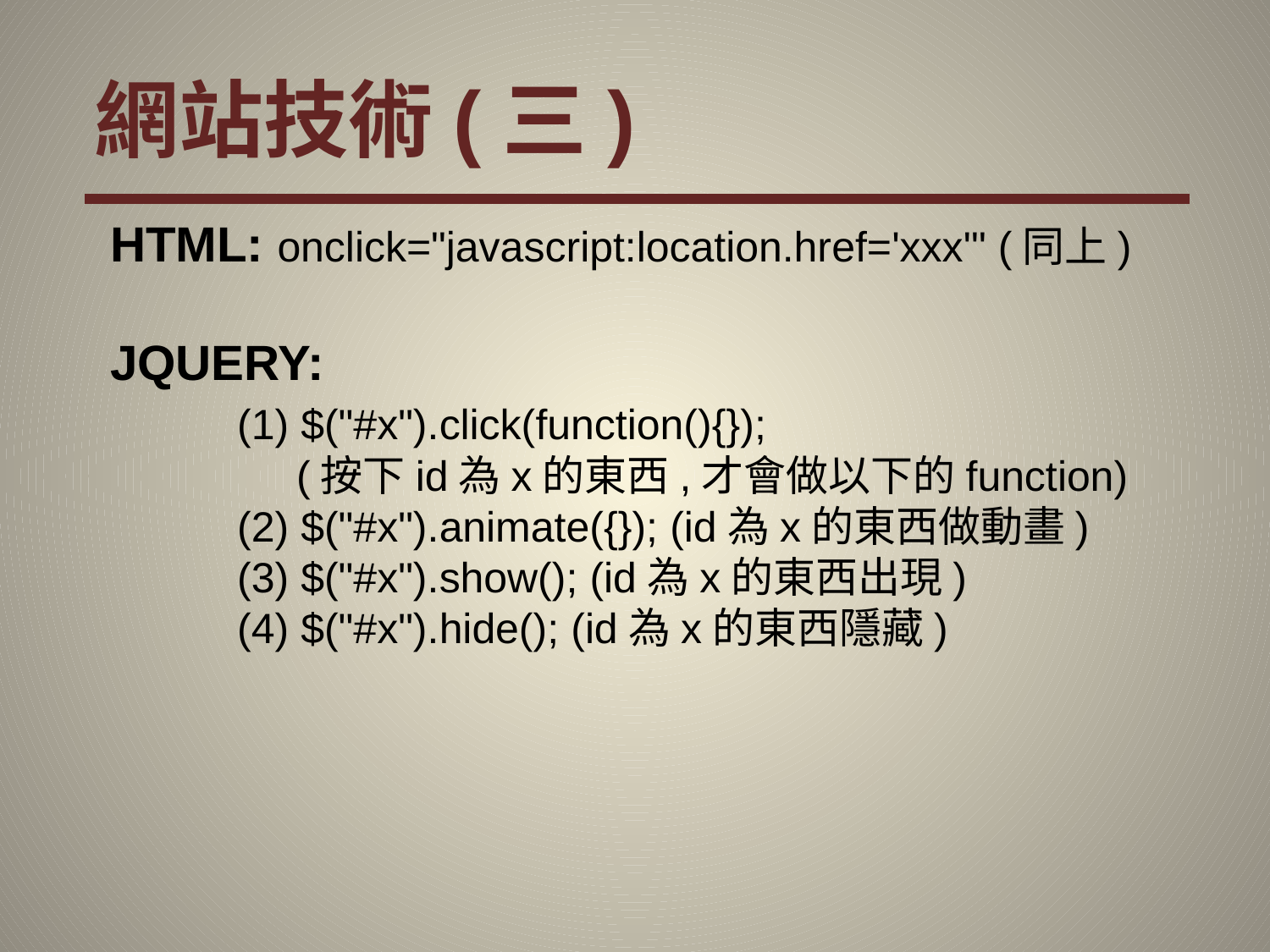

網站技術(三)
HTML: onclick="javascript:location.href='xxx'" (同上)

JQUERY:
	(1) $("#x").click(function(){});
	     (按下id為x的東西,才會做以下的function)
	(2) $("#x").animate({}); (id為x的東西做動畫)
	(3) $("#x").show(); (id為x的東西出現)
	(4) $("#x").hide(); (id為x的東西隱藏)